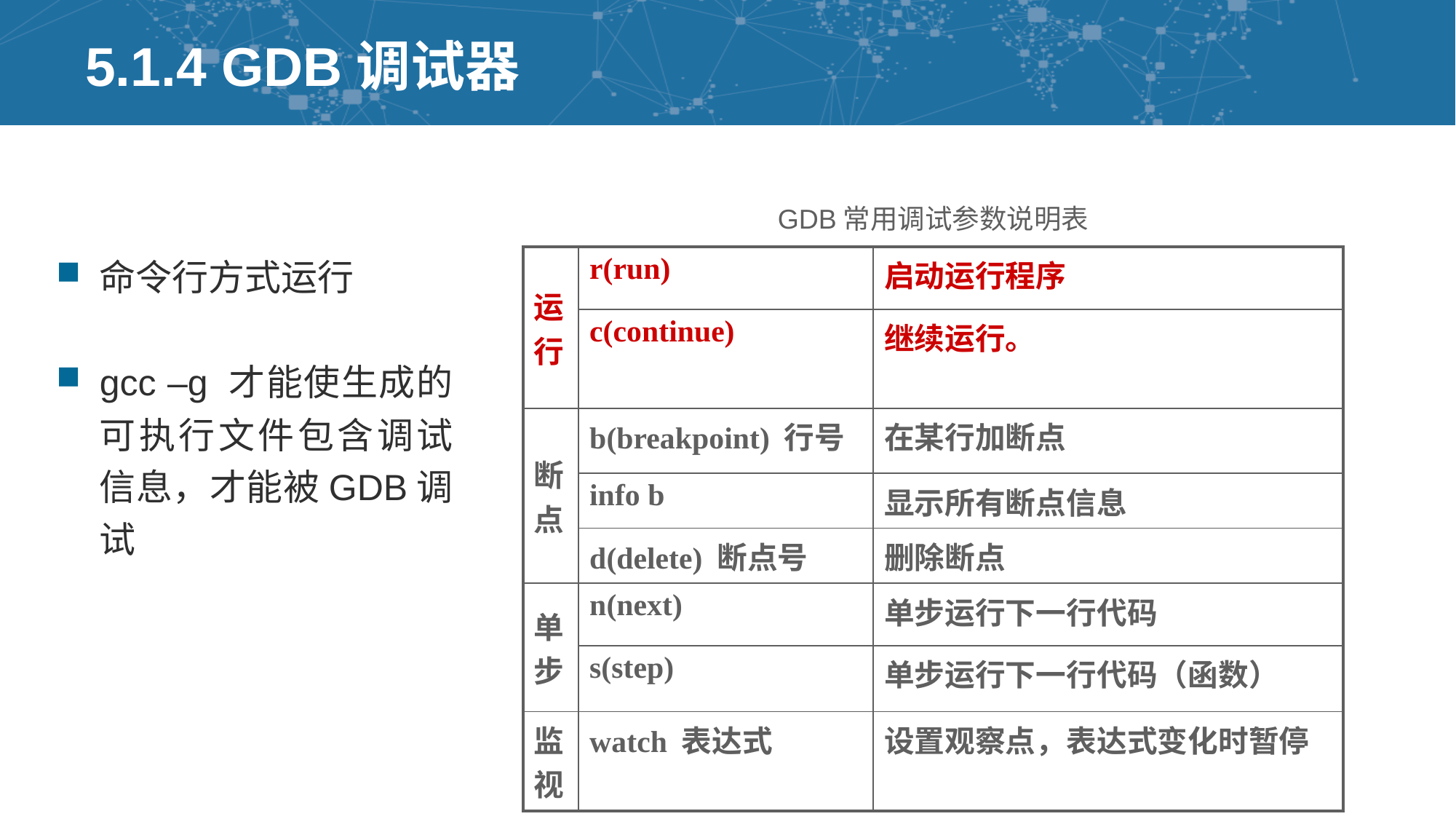

# 5.1.4 GDB调试器
GDB常用调试参数说明表
命令行方式运行

gcc –g 才能使生成的可执行文件包含调试信息，才能被GDB调试

| 运行 | r(run) | 启动运行程序 |
| --- | --- | --- |
|  | c(continue) | 继续运行。 |
| 断点 | b(breakpoint) 行号 | 在某行加断点 |
|  | info b | 显示所有断点信息 |
|  | d(delete) 断点号 | 删除断点 |
| 单步 | n(next) | 单步运行下一行代码 |
|  | s(step) | 单步运行下一行代码（函数） |
| 监视 | watch 表达式 | 设置观察点，表达式变化时暂停 |